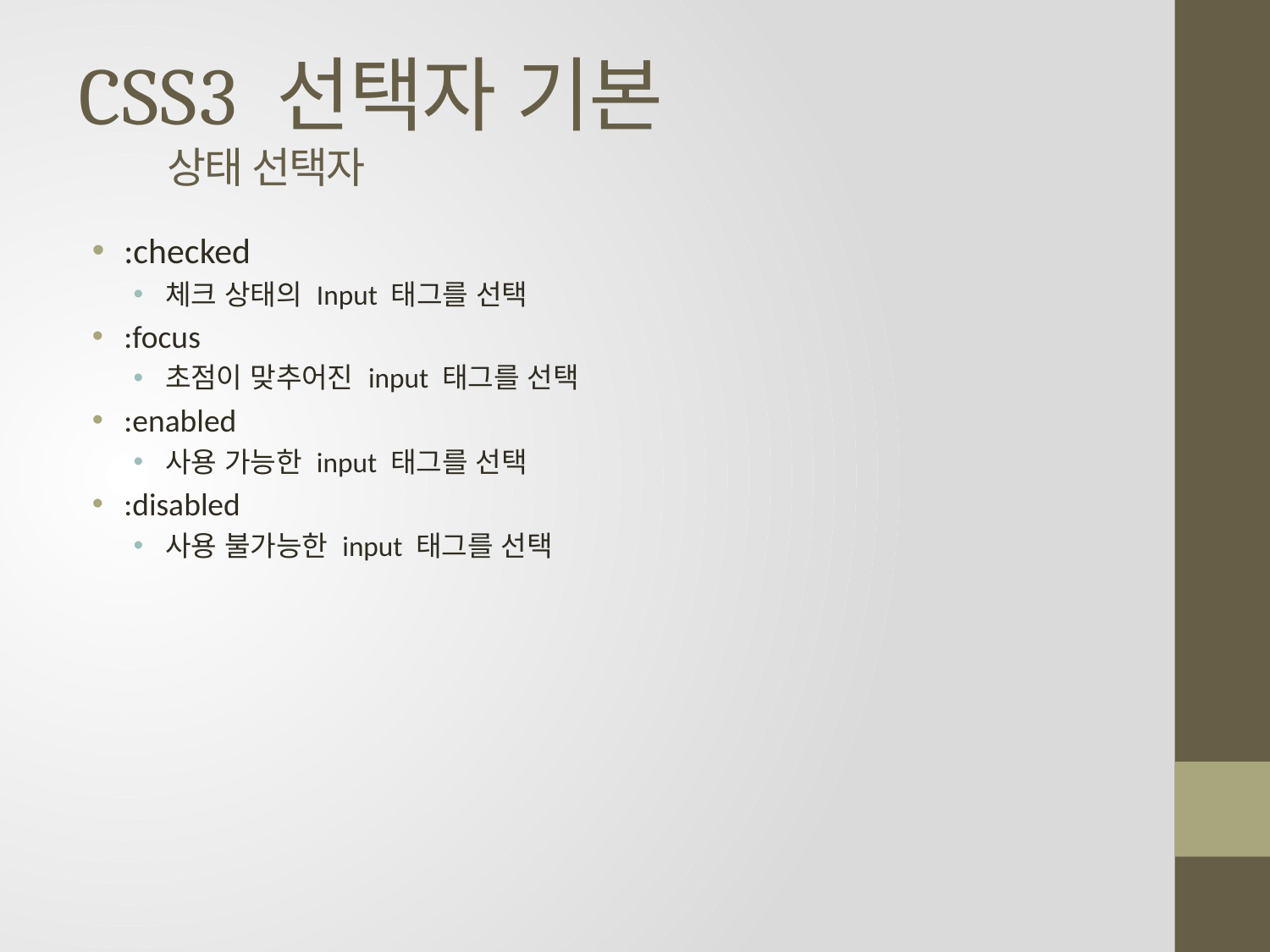

# CSS3 선택자 기본 상태 선택자
:checked
체크 상태의 Input 태그를 선택
:focus
초점이 맞추어진 input 태그를 선택
:enabled
사용 가능한 input 태그를 선택
:disabled
사용 불가능한 input 태그를 선택